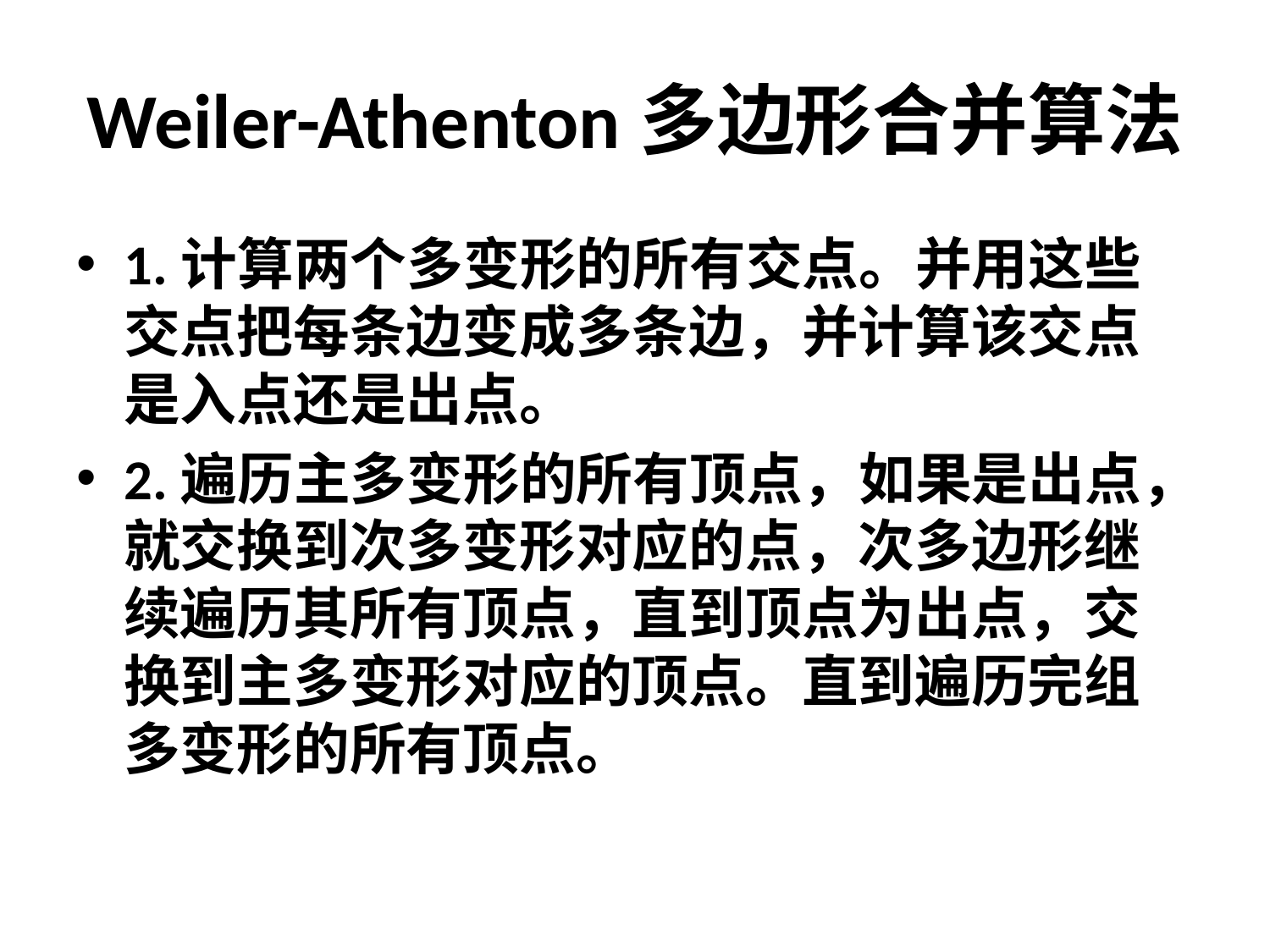

# Weiler-Athenton多边形合并算法
1.计算两个多变形的所有交点。并用这些交点把每条边变成多条边，并计算该交点是入点还是出点。
2.遍历主多变形的所有顶点，如果是出点，就交换到次多变形对应的点，次多边形继续遍历其所有顶点，直到顶点为出点，交换到主多变形对应的顶点。直到遍历完组多变形的所有顶点。